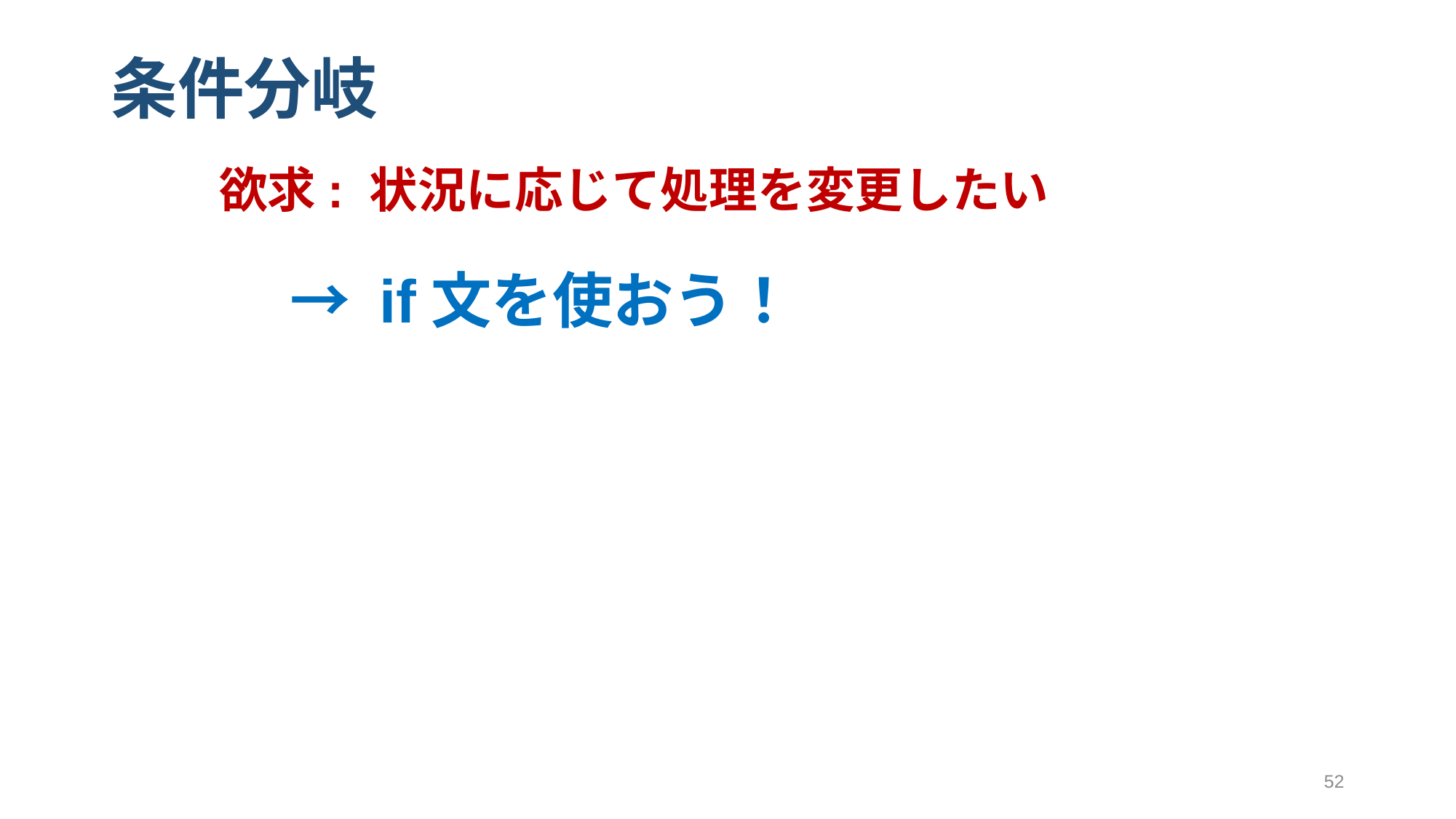

# 条件分岐
　　 欲求: 状況に応じて処理を変更したい
             → if文を使おう！
52